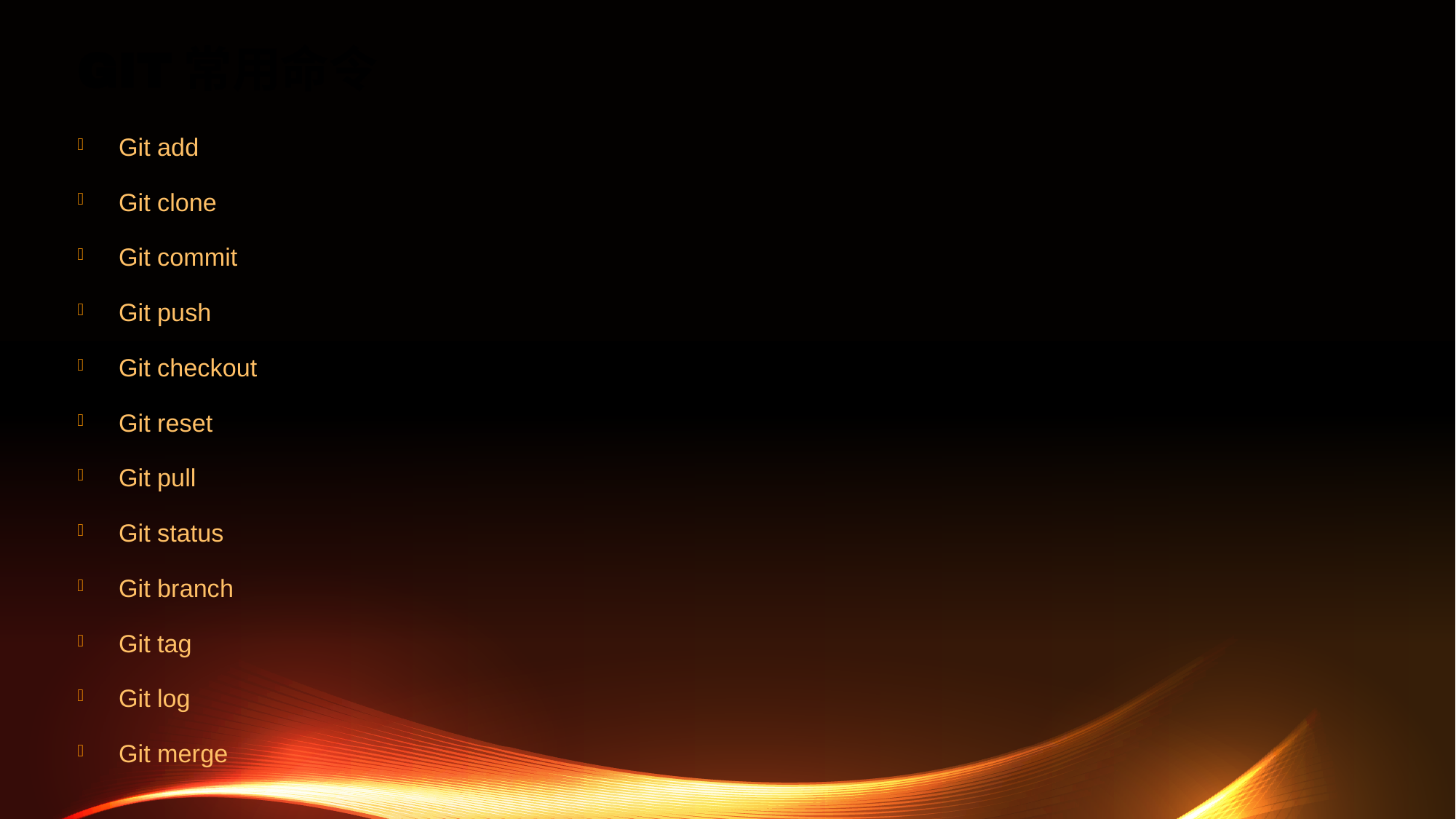

# GIT常用命令
Git add
Git clone
Git commit
Git push
Git checkout
Git reset
Git pull
Git status
Git branch
Git tag
Git log
Git merge